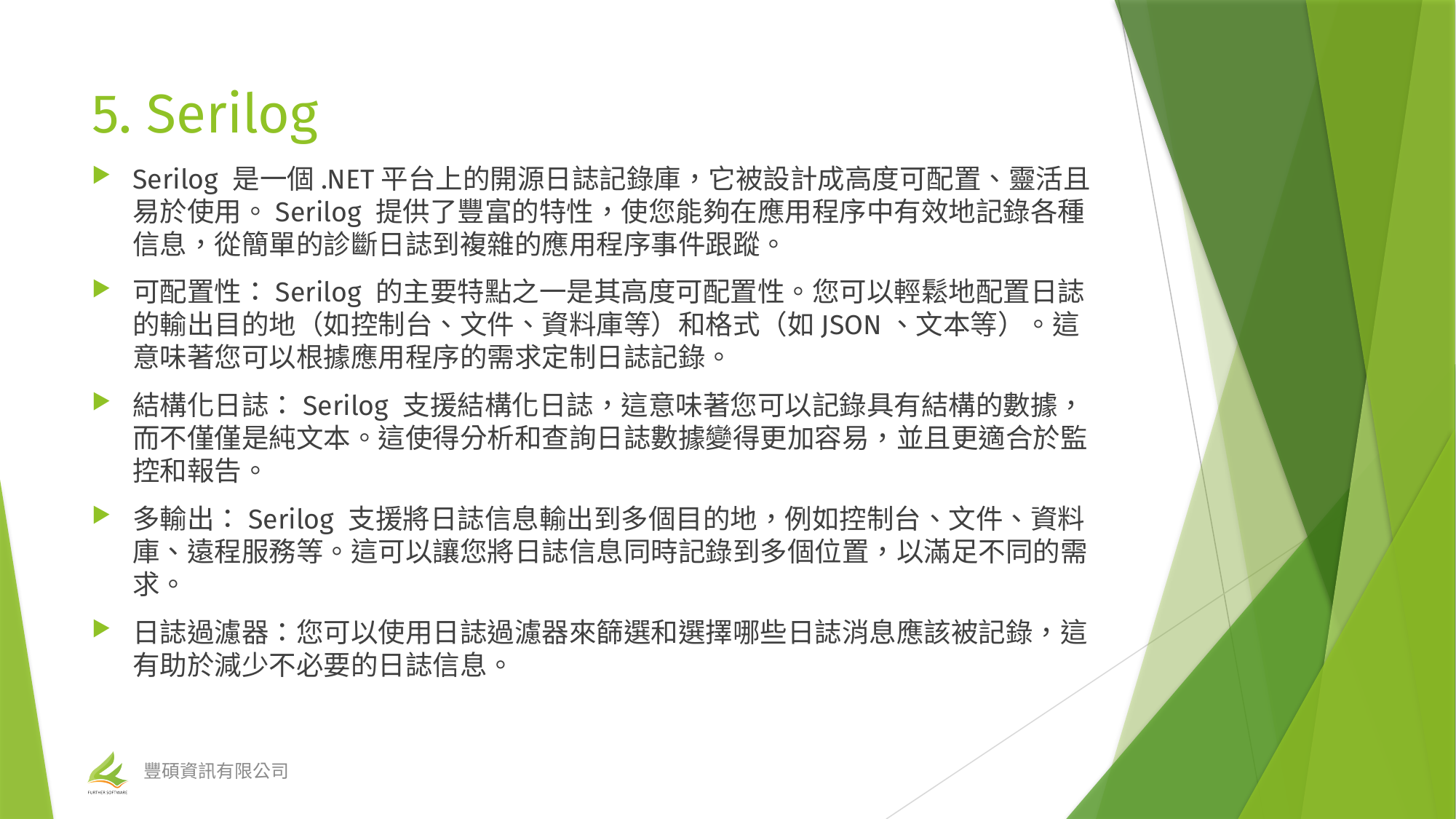

# 5. Serilog
Serilog 是一個.NET平台上的開源日誌記錄庫，它被設計成高度可配置、靈活且易於使用。Serilog 提供了豐富的特性，使您能夠在應用程序中有效地記錄各種信息，從簡單的診斷日誌到複雜的應用程序事件跟蹤。
可配置性：Serilog 的主要特點之一是其高度可配置性。您可以輕鬆地配置日誌的輸出目的地（如控制台、文件、資料庫等）和格式（如JSON、文本等）。這意味著您可以根據應用程序的需求定制日誌記錄。
結構化日誌：Serilog 支援結構化日誌，這意味著您可以記錄具有結構的數據，而不僅僅是純文本。這使得分析和查詢日誌數據變得更加容易，並且更適合於監控和報告。
多輸出：Serilog 支援將日誌信息輸出到多個目的地，例如控制台、文件、資料庫、遠程服務等。這可以讓您將日誌信息同時記錄到多個位置，以滿足不同的需求。
日誌過濾器：您可以使用日誌過濾器來篩選和選擇哪些日誌消息應該被記錄，這有助於減少不必要的日誌信息。
豐碩資訊有限公司